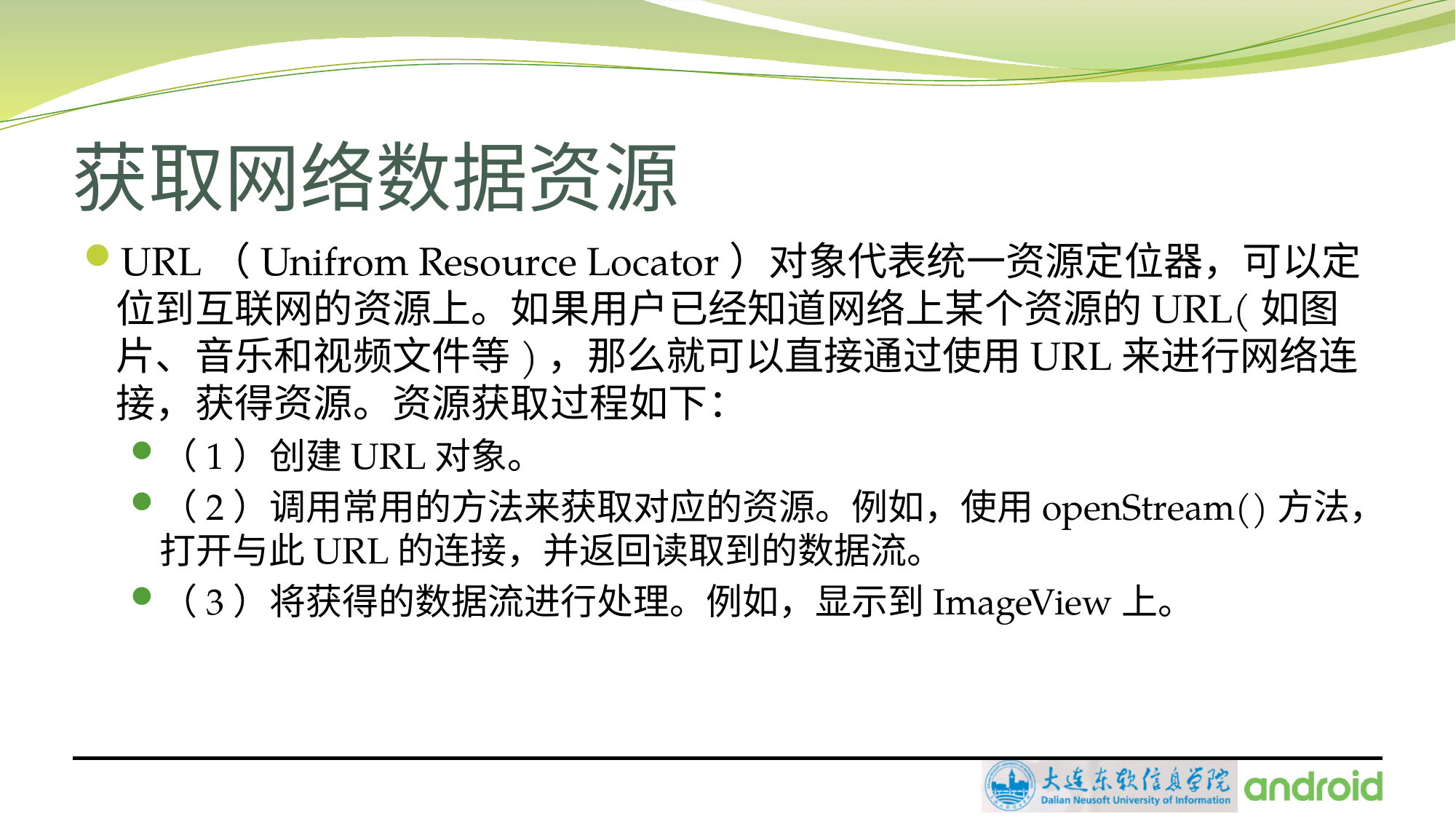

# 获取网络数据资源
URL（Unifrom Resource Locator）对象代表统一资源定位器，可以定位到互联网的资源上。如果用户已经知道网络上某个资源的URL(如图片、音乐和视频文件等)，那么就可以直接通过使用URL来进行网络连接，获得资源。资源获取过程如下：
（1）创建URL对象。
（2）调用常用的方法来获取对应的资源。例如，使用openStream()方法，打开与此URL的连接，并返回读取到的数据流。
（3）将获得的数据流进行处理。例如，显示到ImageView上。